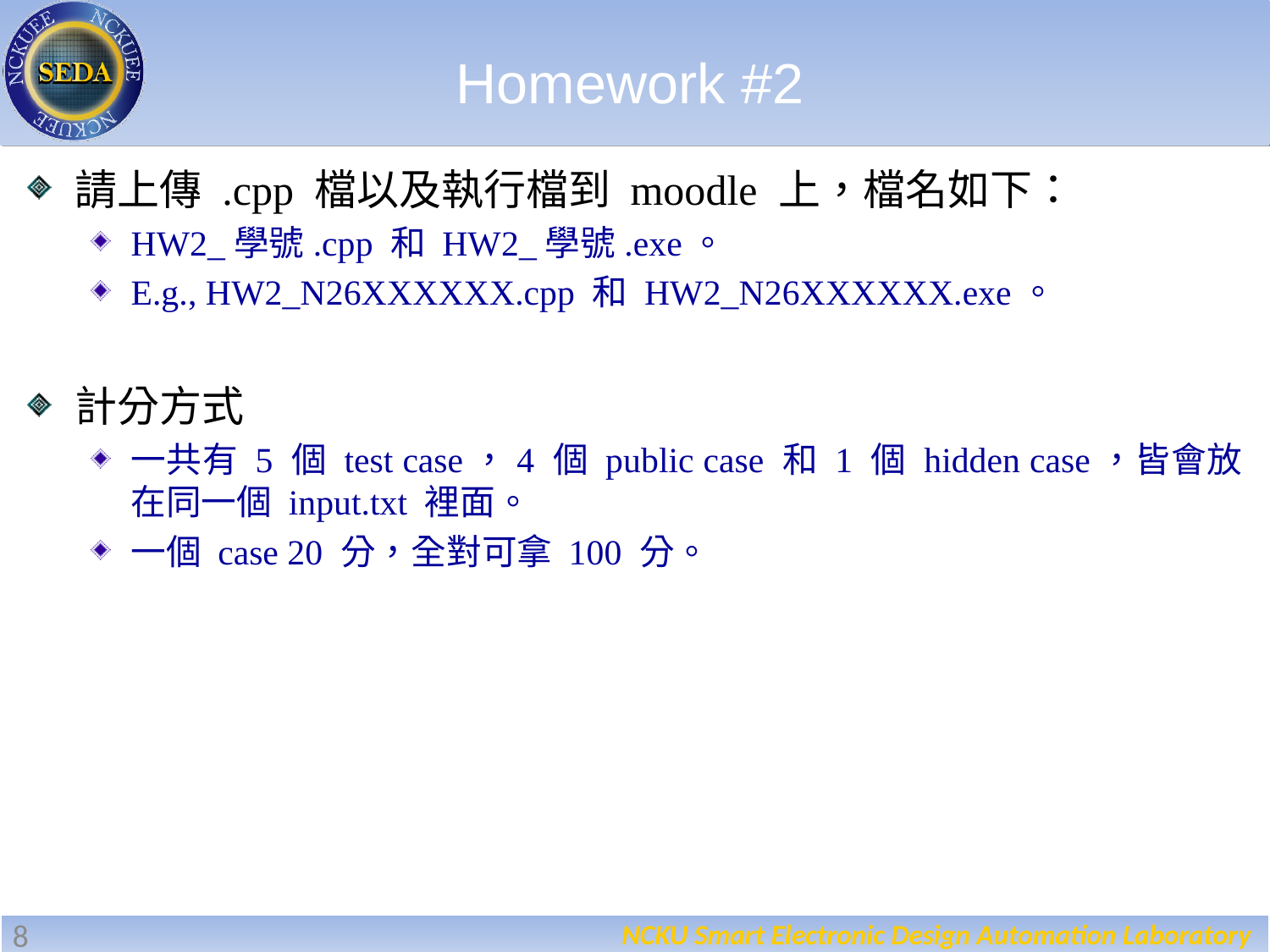

# Homework #2
請上傳 .cpp 檔以及執行檔到 moodle 上，檔名如下：
HW2_學號.cpp 和 HW2_學號.exe。
E.g., HW2_N26XXXXXX.cpp 和 HW2_N26XXXXXX.exe。

計分方式
一共有 5 個 test case，4 個 public case 和 1 個 hidden case，皆會放在同一個 input.txt 裡面。
一個 case 20 分，全對可拿 100 分。
8